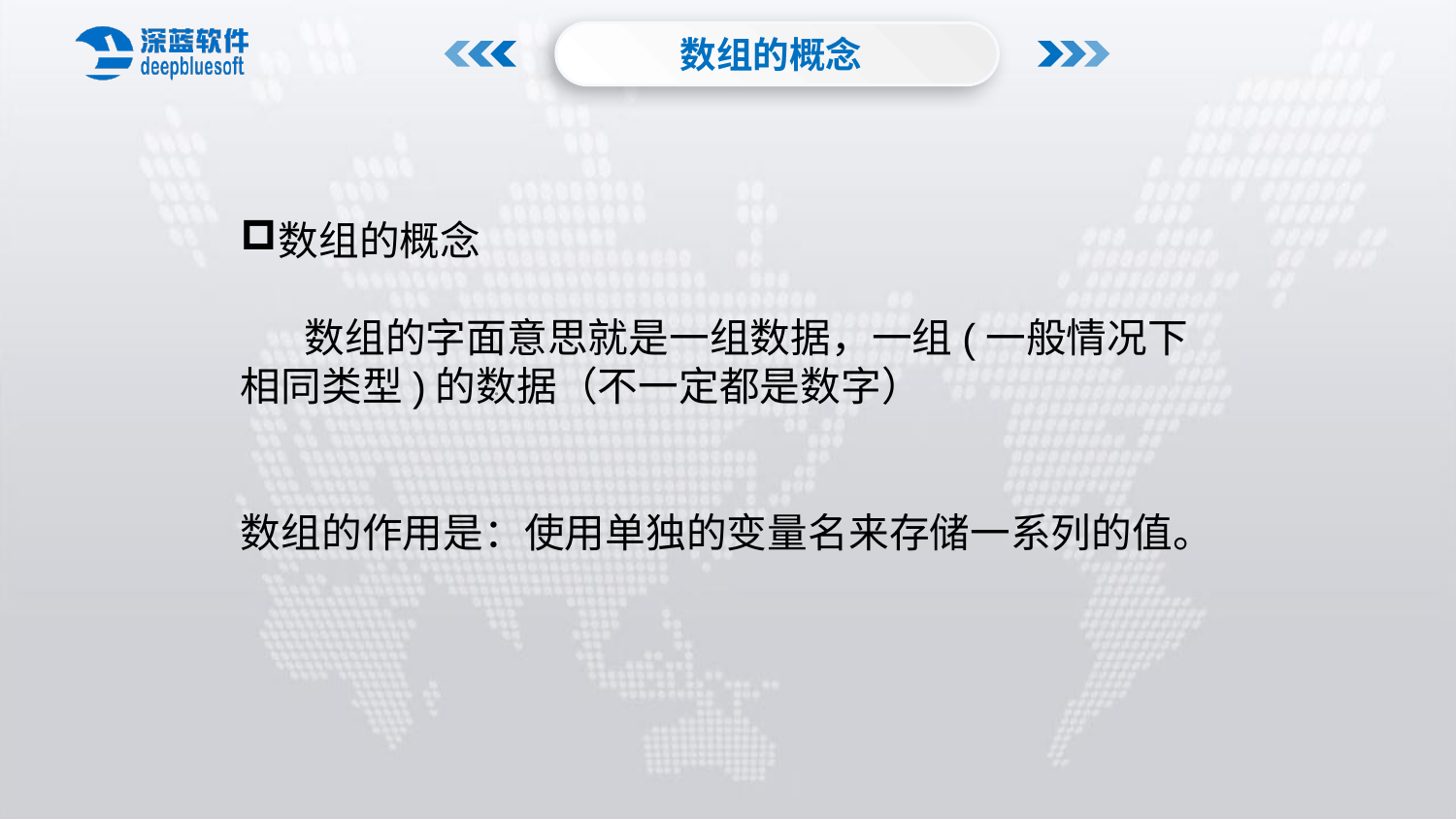

数组的概念

数组的概念

      数组的字面意思就是一组数据，一组(一般情况下相同类型)的数据（不一定都是数字）

数组的作用是：使用单独的变量名来存储一系列的值。